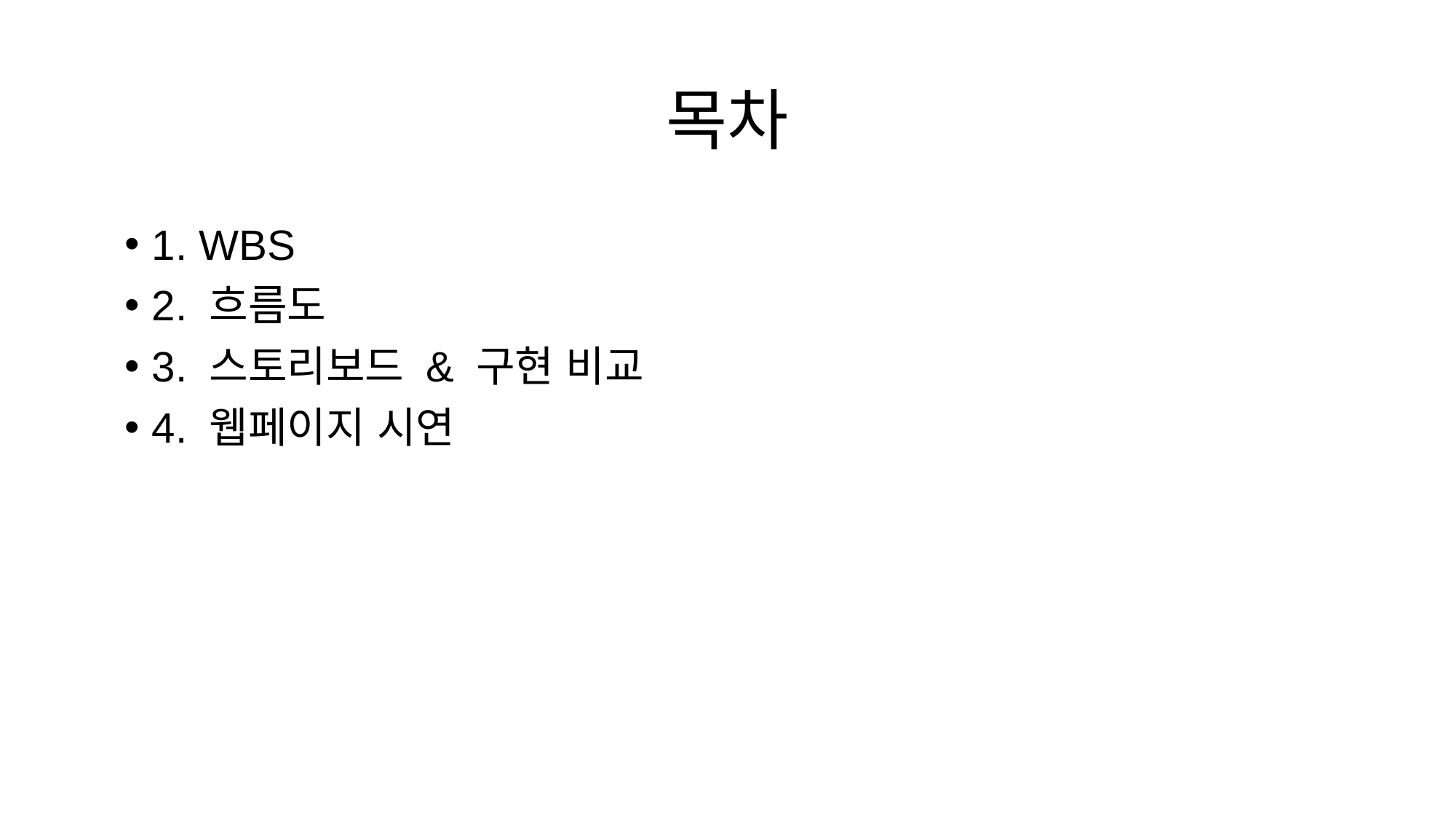

# 목차
1. WBS
2. 흐름도
3. 스토리보드 & 구현 비교
4. 웹페이지 시연